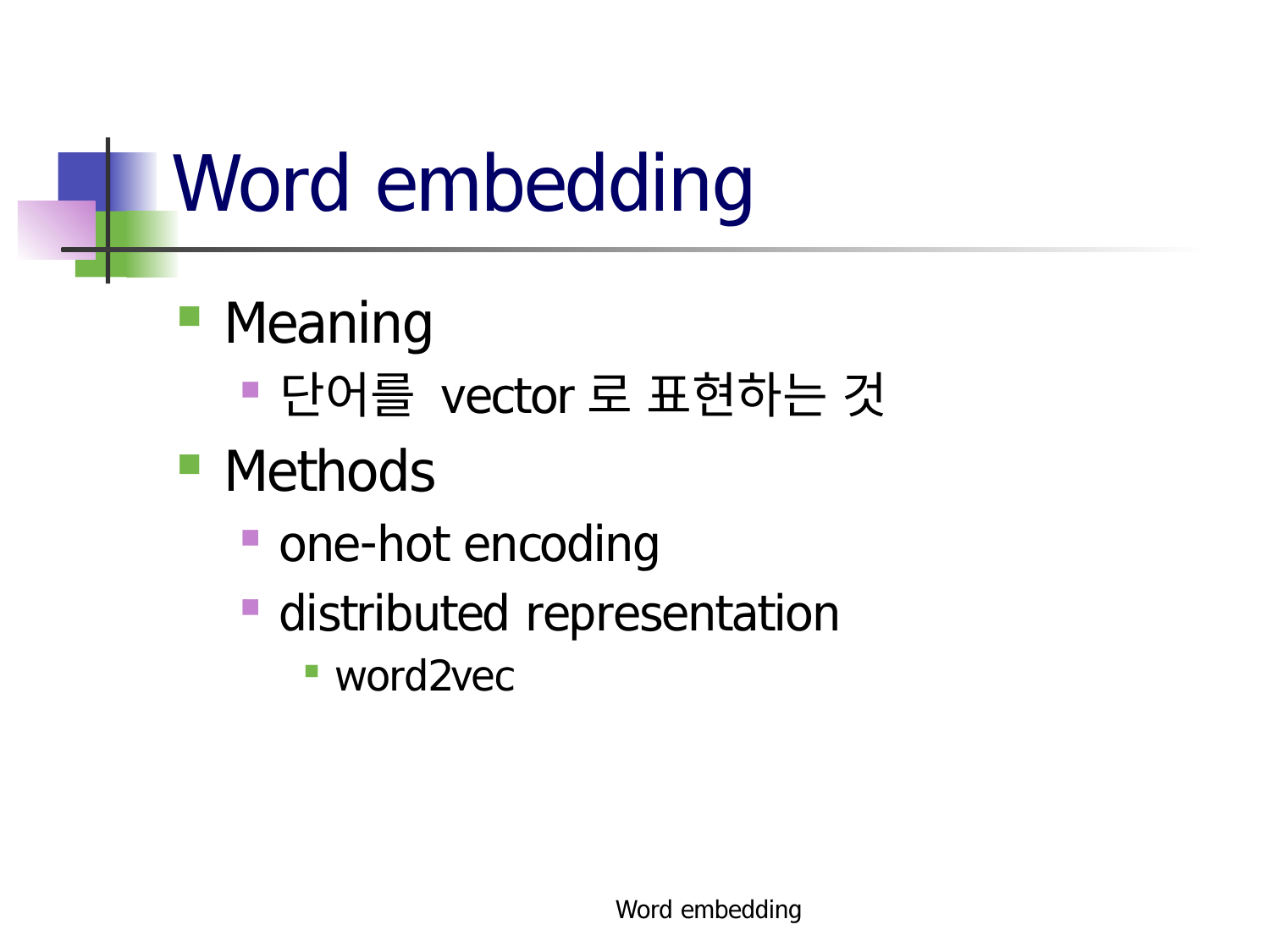

# Word embedding
Meaning
단어를 vector로 표현하는 것
Methods
one-hot encoding
distributed representation
word2vec
Word embedding